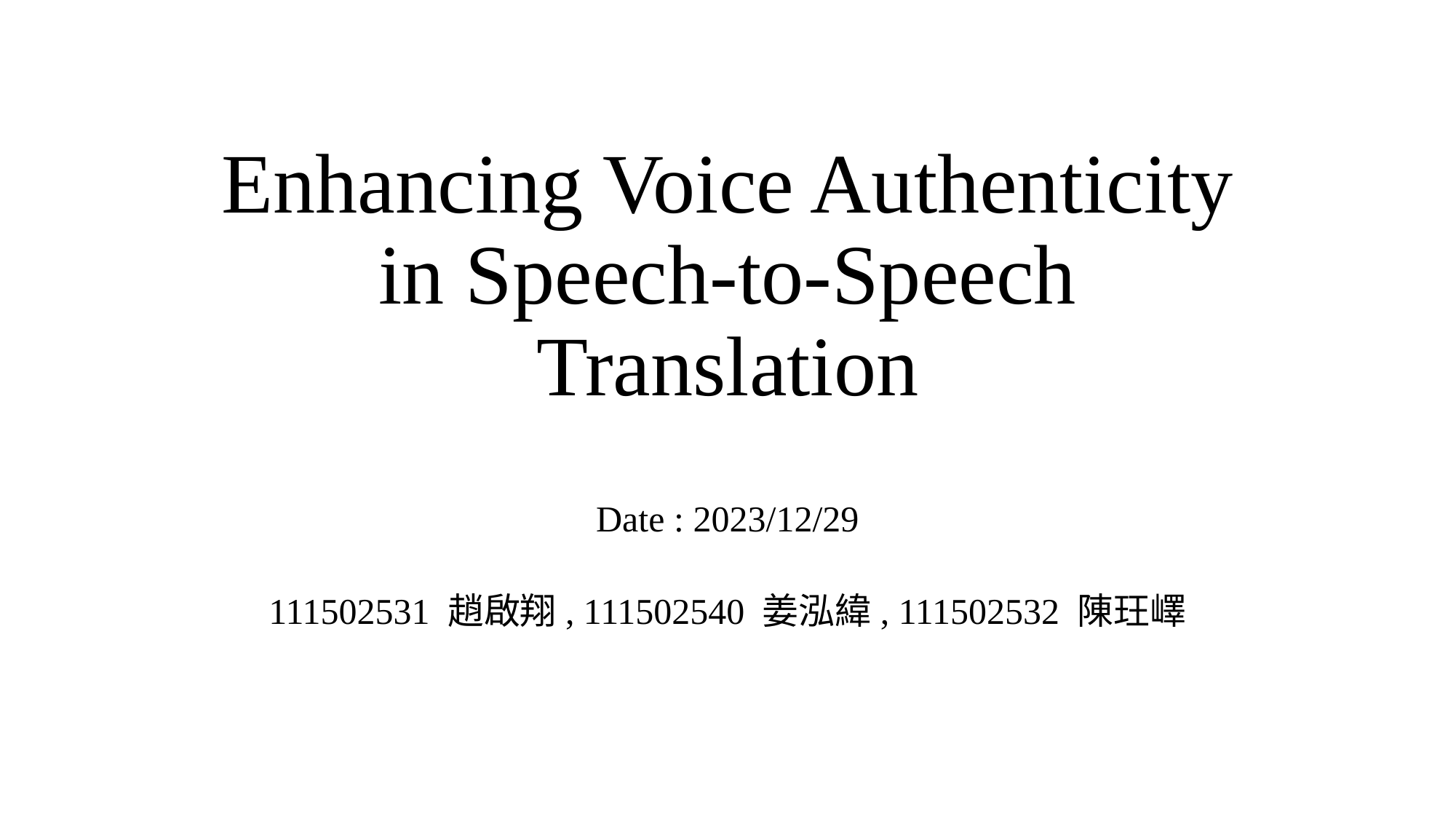

# Enhancing Voice Authenticity in Speech-to-Speech Translation
Date : 2023/12/29

111502531 趙啟翔, 111502540 姜泓緯, 111502532 陳玨嶧